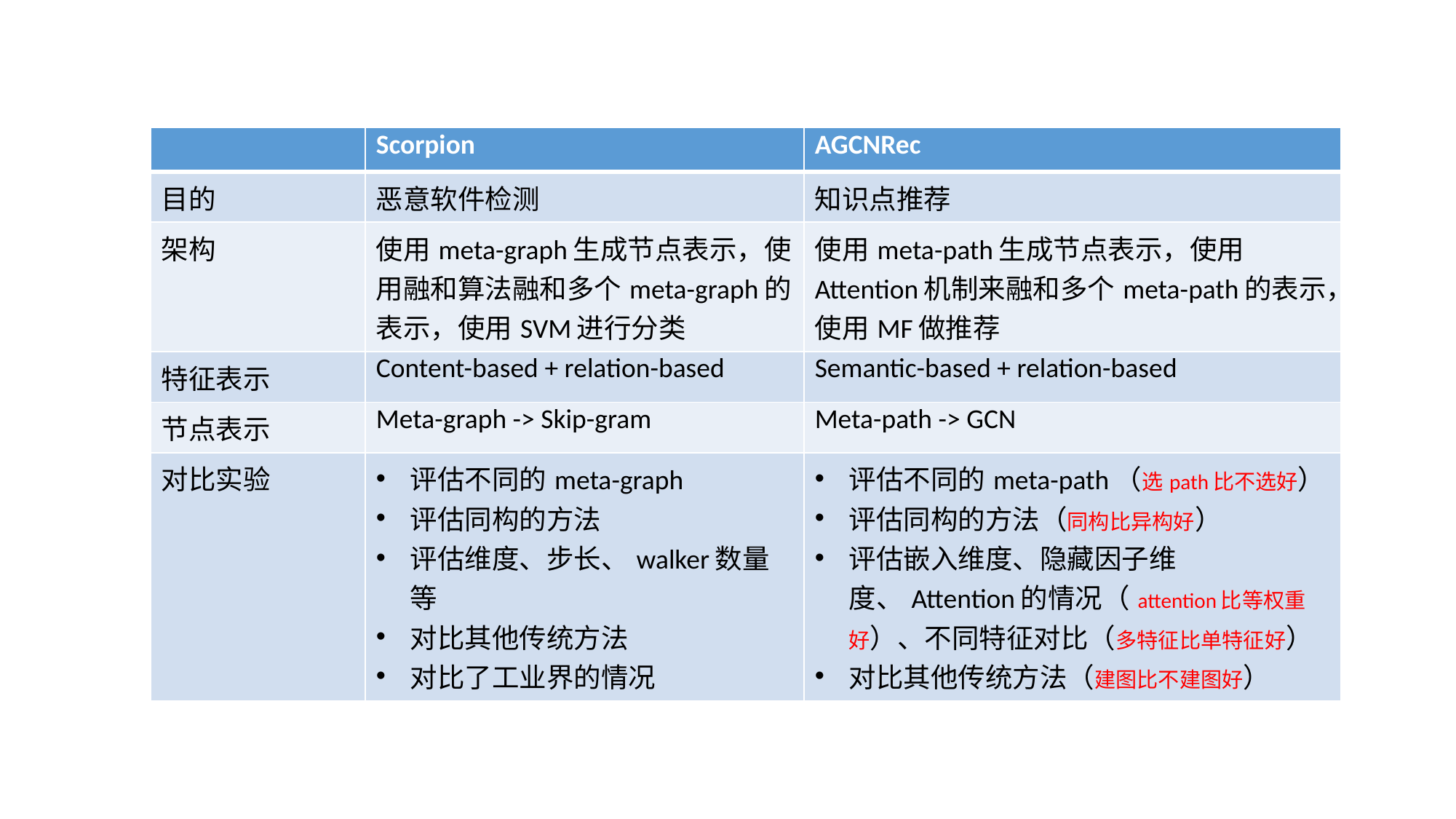

|  | Scorpion | AGCNRec |
| --- | --- | --- |
| 目的 | 恶意软件检测 | 知识点推荐 |
| 架构 | 使用meta-graph生成节点表示，使用融和算法融和多个meta-graph的表示，使用SVM进行分类 | 使用meta-path生成节点表示，使用Attention机制来融和多个meta-path的表示，使用MF做推荐 |
| 特征表示 | Content-based + relation-based | Semantic-based + relation-based |
| 节点表示 | Meta-graph -> Skip-gram | Meta-path -> GCN |
| 对比实验 | 评估不同的meta-graph 评估同构的方法 评估维度、步长、walker数量等 对比其他传统方法 对比了工业界的情况 | 评估不同的meta-path（选path比不选好） 评估同构的方法（同构比异构好） 评估嵌入维度、隐藏因子维度、Attention的情况（attention比等权重好）、不同特征对比（多特征比单特征好） 对比其他传统方法（建图比不建图好） |